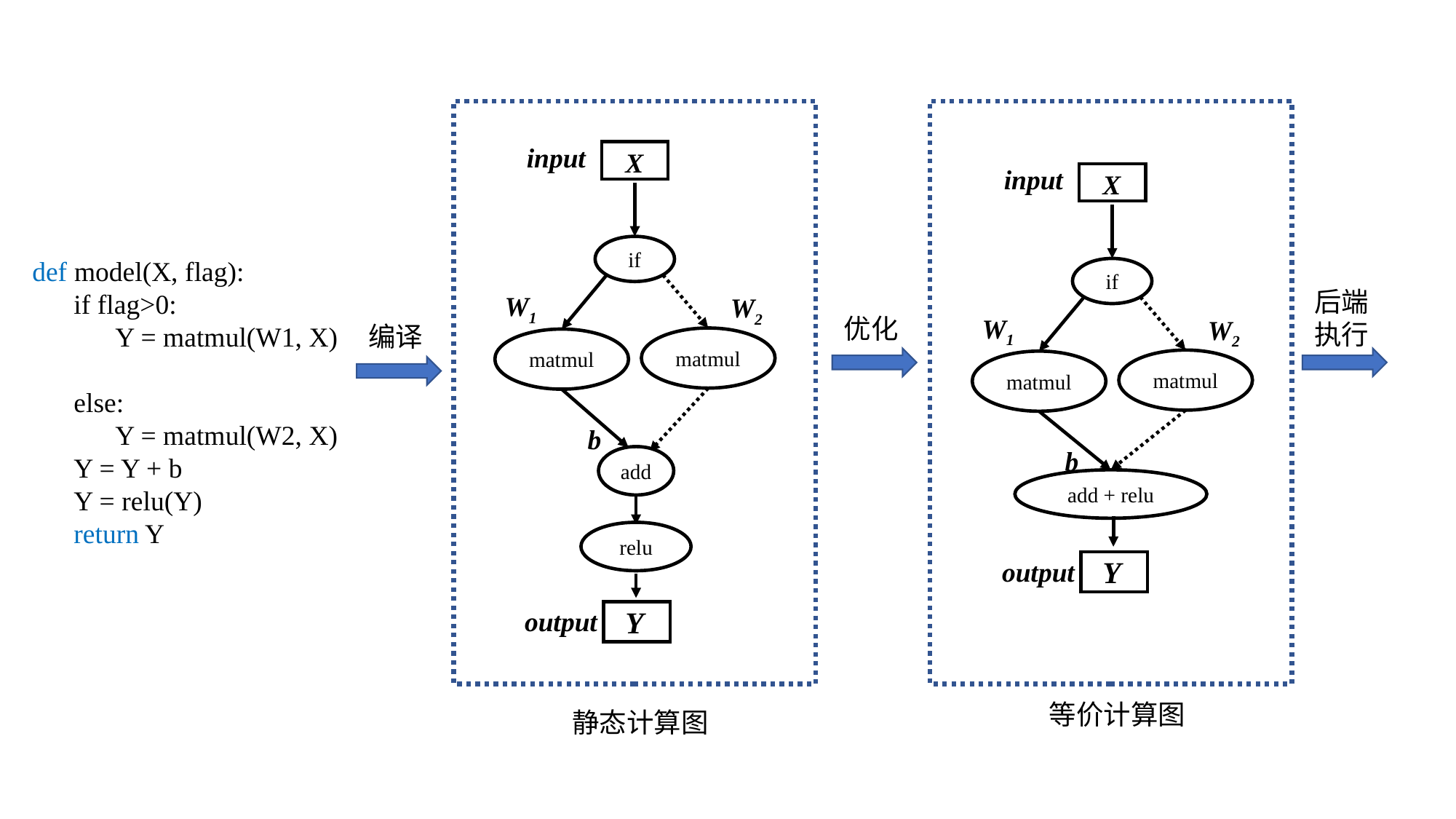

input
X

input
X

if
W1
W2
matmul
matmul
b
add + relu
Y
output

if
def model(X, flag):
      if flag>0:
            Y = matmul(W1, X)
      else:
            Y = matmul(W2, X)
      Y = Y + b
      Y = relu(Y)
      return Y
后端执行
W1
W2
优化
编译
matmul
matmul

b
add
relu
Y
output

等价计算图
静态计算图